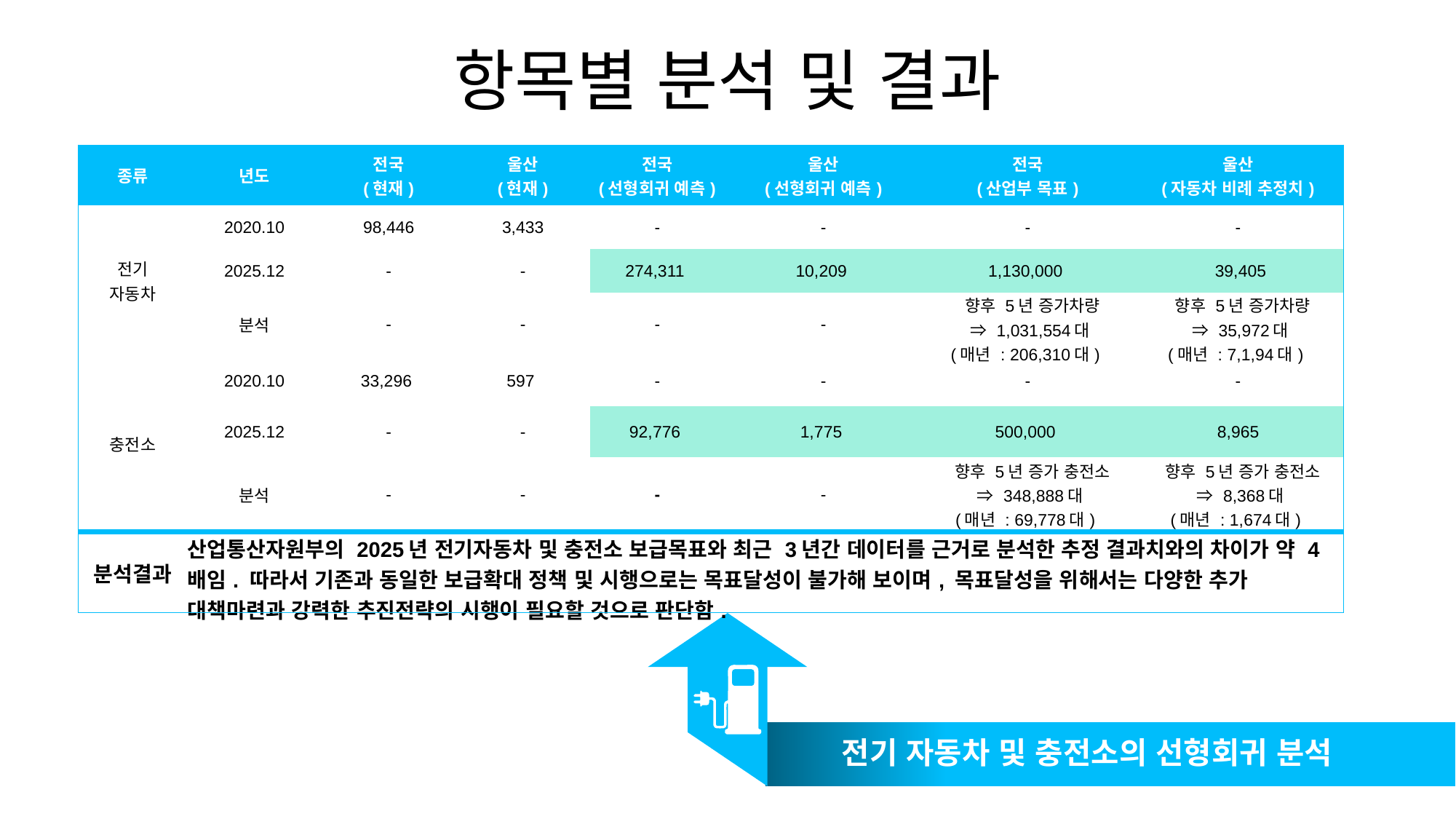

항목별 분석 및 결과
| 종류 | 년도 | 전국 (현재) | 울산 (현재) | 전국 (선형회귀 예측) | 울산 (선형회귀 예측) | 전국 (산업부 목표) | 울산 (자동차 비례 추정치) |
| --- | --- | --- | --- | --- | --- | --- | --- |
| 전기 자동차 | 2020.10 | 98,446 | 3,433 | - | - | - | - |
|  | 2025.12 | - | - | 274,311 | 10,209 | 1,130,000 | 39,405 |
|  | 분석 | - | - | - | - | 향후 5년 증가차량 ⇒ 1,031,554대 (매년 : 206,310대) | 향후 5년 증가차량 ⇒ 35,972대 (매년 : 7,1,94대) |
| 충전소 | 2020.10 | 33,296 | 597 | - | - | - | - |
|  | 2025.12 | - | - | 92,776 | 1,775 | 500,000 | 8,965 |
|  | 분석 | - | - | - | - | 향후 5년 증가 충전소 ⇒ 348,888대 (매년 : 69,778대) | 향후 5년 증가 충전소 ⇒ 8,368대 (매년 : 1,674대) |
| 분석결과 | 산업통산자원부의 2025년 전기자동차 및 충전소 보급목표와 최근 3년간 데이터를 근거로 분석한 추정 결과치와의 차이가 약 4배임. 따라서 기존과 동일한 보급확대 정책 및 시행으로는 목표달성이 불가해 보이며, 목표달성을 위해서는 다양한 추가 대책마련과 강력한 추진전략의 시행이 필요할 것으로 판단함. |  |  |  |  |  |  |

전기 자동차 및 충전소의 선형회귀 분석